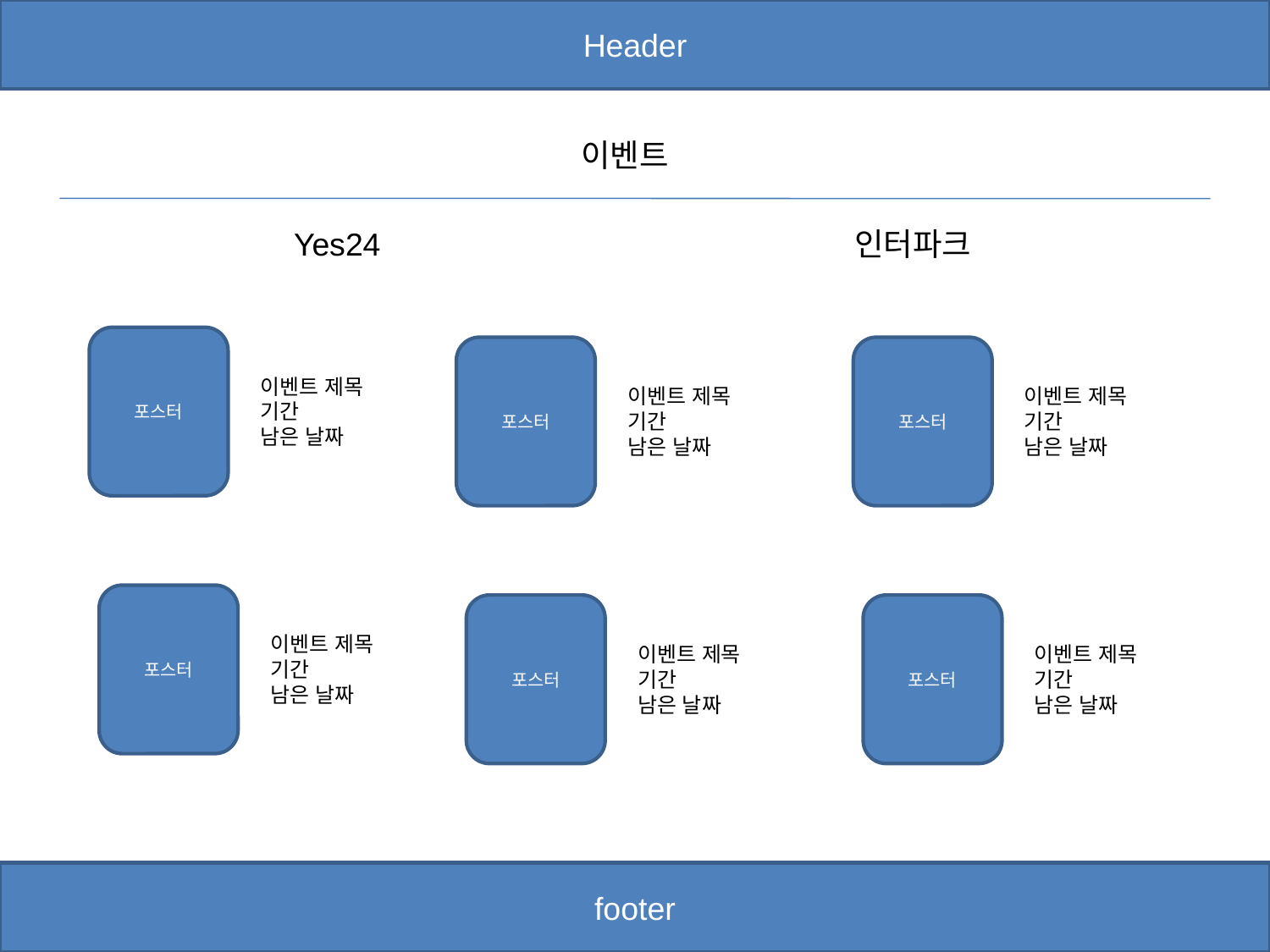

Header
이벤트
Yes24
인터파크
포스터
포스터
포스터
이벤트 제목
기간
남은 날짜
이벤트 제목
기간
남은 날짜
이벤트 제목
기간
남은 날짜
포스터
포스터
포스터
이벤트 제목
기간
남은 날짜
이벤트 제목
기간
남은 날짜
이벤트 제목
기간
남은 날짜
footer